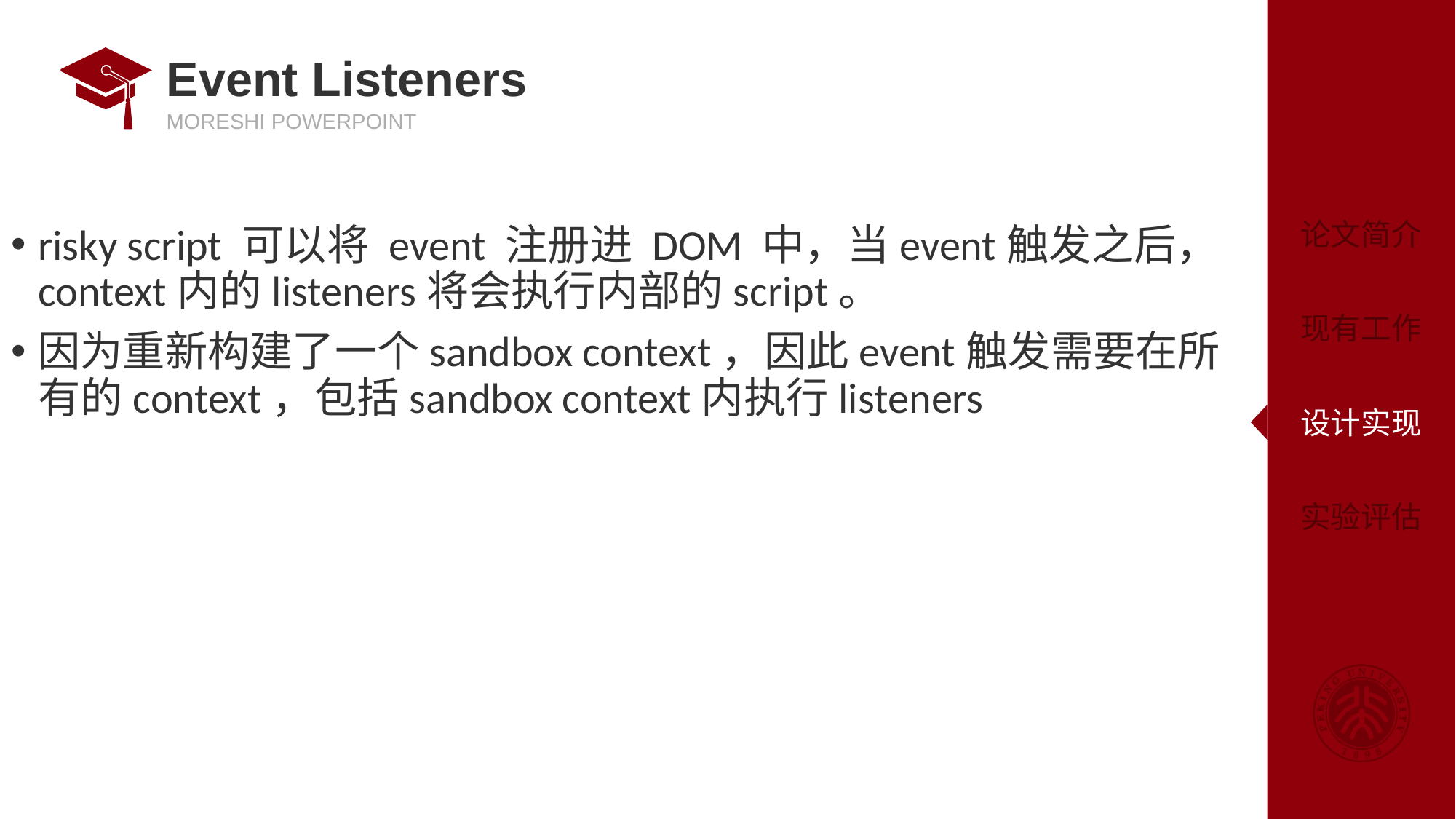

# Event Listeners
risky script 可以将 event 注册进 DOM 中，当event触发之后，context内的listeners将会执行内部的script。
因为重新构建了一个sandbox context，因此event触发需要在所有的context，包括sandbox context内执行listeners